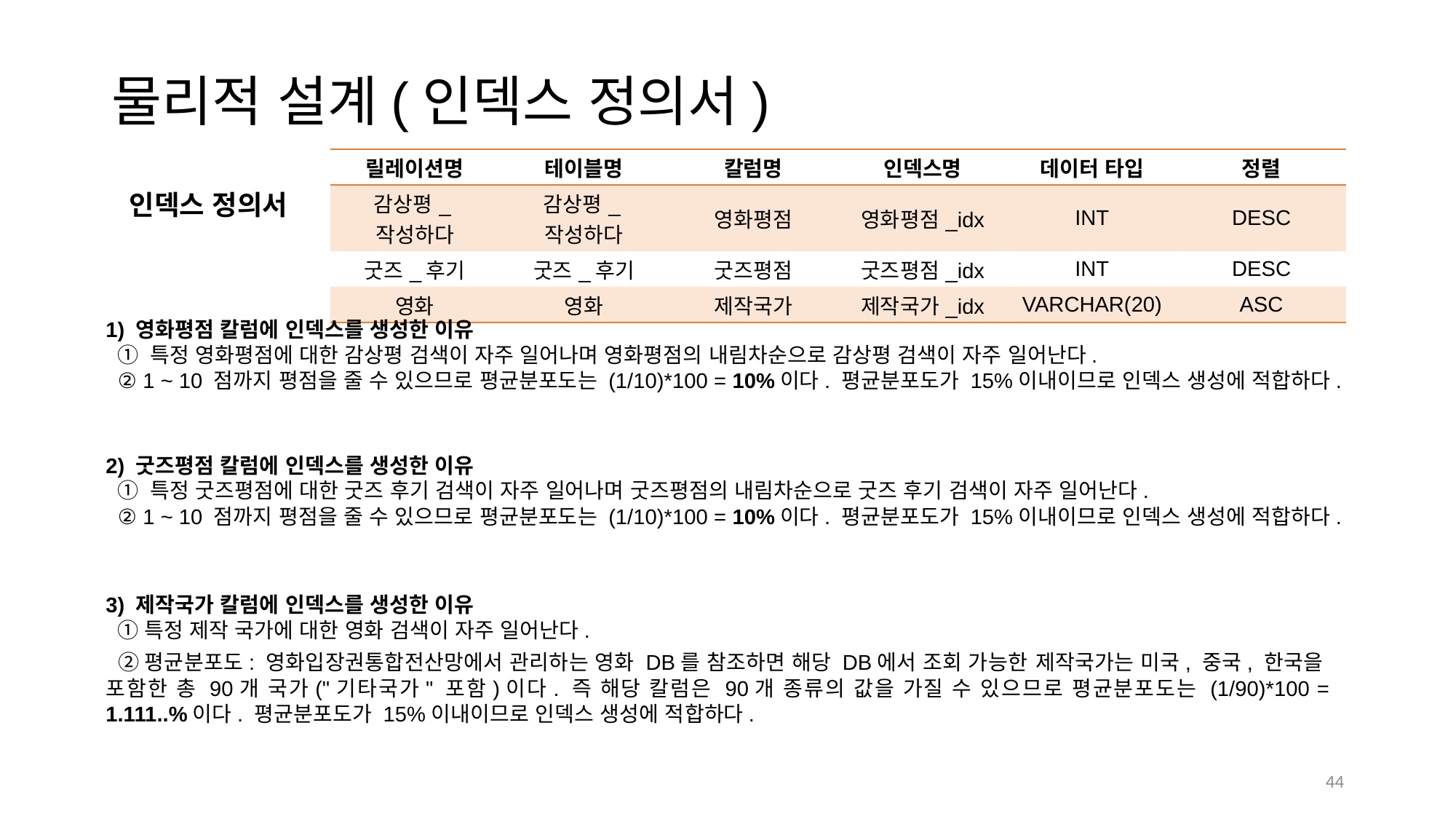

물리적 설계(인덱스 정의서)
| 릴레이션명 | 테이블명 | 칼럼명 | 인덱스명 | 데이터 타입 | 정렬 |
| --- | --- | --- | --- | --- | --- |
| 감상평\_작성하다 | 감상평\_작성하다 | 영화평점 | 영화평점\_idx | INT | DESC |
| 굿즈\_후기 | 굿즈\_후기 | 굿즈평점 | 굿즈평점\_idx | INT | DESC |
| 영화 | 영화 | 제작국가 | 제작국가\_idx | VARCHAR(20) | ASC |
인덱스 정의서
​
1) 영화평점 칼럼에 인덱스를 생성한 이유​
  ① 특정 영화평점에 대한 감상평 검색이 자주 일어나며 영화평점의 내림차순으로 감상평 검색이 자주 일어난다.​
  ② 1 ~ 10 점까지 평점을 줄 수 있으므로 평균분포도는 (1/10)*100 = 10%이다. 평균분포도가 15%이내이므로 인덱스 생성에 적합하다.
​
2) 굿즈평점 칼럼에 인덱스를 생성한 이유
  ① 특정 굿즈평점에 대한 굿즈 후기 검색이 자주 일어나며 굿즈평점의 내림차순으로 굿즈 후기 검색이 자주 일어난다.
  ② 1 ~ 10 점까지 평점을 줄 수 있으므로 평균분포도는 (1/10)*100 = 10%이다. 평균분포도가 15%이내이므로 인덱스 생성에 적합하다.
​
3) 제작국가 칼럼에 인덱스를 생성한 이유
  ①특정 제작 국가에 대한 영화 검색이 자주 일어난다.
  ②평균분포도: 영화입장권통합전산망에서 관리하는 영화 DB를 참조하면 해당 DB에서 조회 가능한 제작국가는 미국, 중국, 한국을 포함한 총 90개 국가("기타국가" 포함)이다. 즉 해당 칼럼은 90개 종류의 값을 가질 수 있으므로 평균분포도는 (1/90)*100 = 1.111..%이다. 평균분포도가 15%이내이므로 인덱스 생성에 적합하다.
44